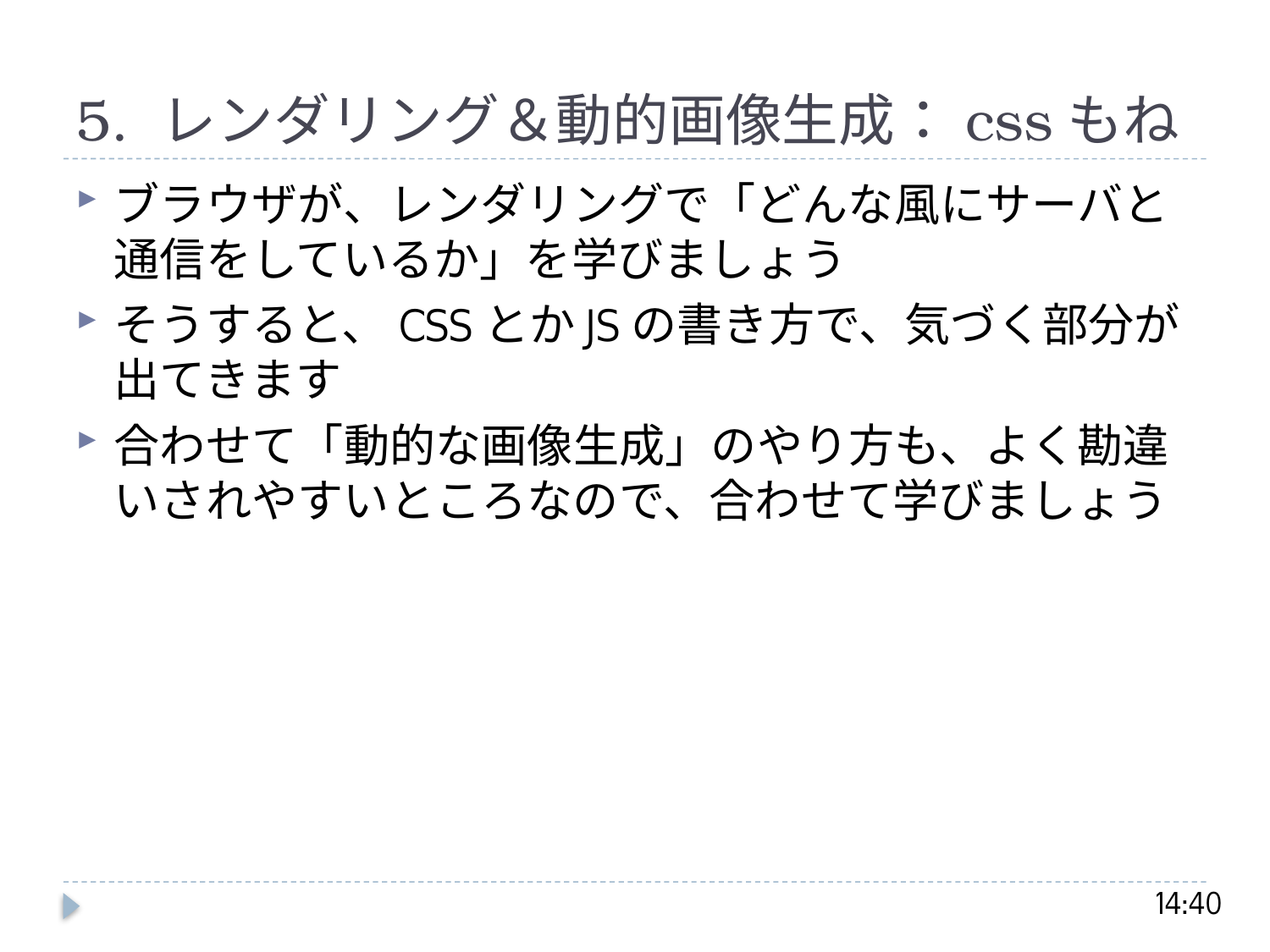

# 5. レンダリング＆動的画像生成：cssもね
ブラウザが、レンダリングで「どんな風にサーバと通信をしているか」を学びましょう
そうすると、CSSとかJSの書き方で、気づく部分が出てきます
合わせて「動的な画像生成」のやり方も、よく勘違いされやすいところなので、合わせて学びましょう
14:40